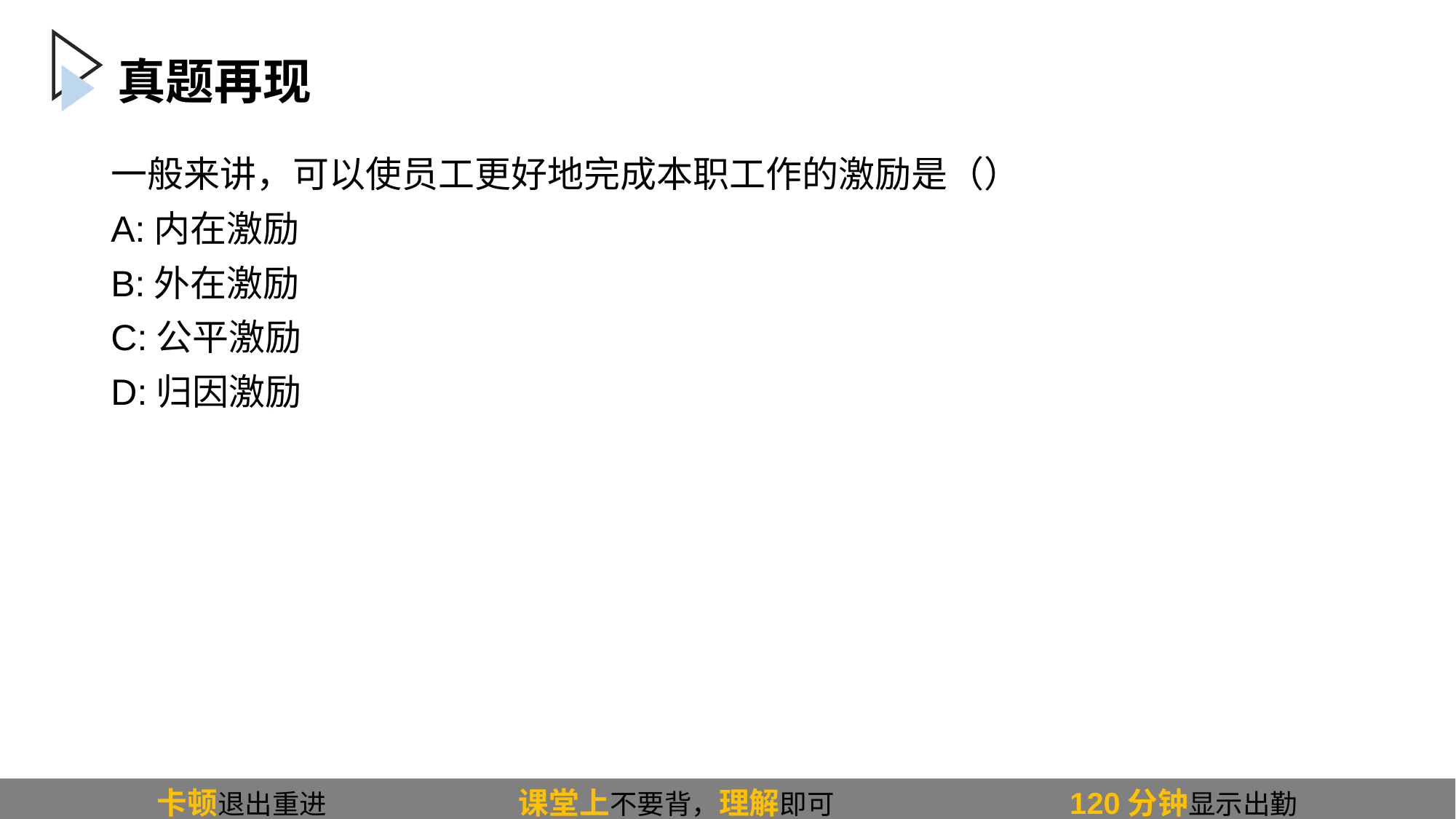

# 真题再现
一般来讲，可以使员工更好地完成本职工作的激励是（）
A:内在激励
B:外在激励
C:公平激励
D:归因激励